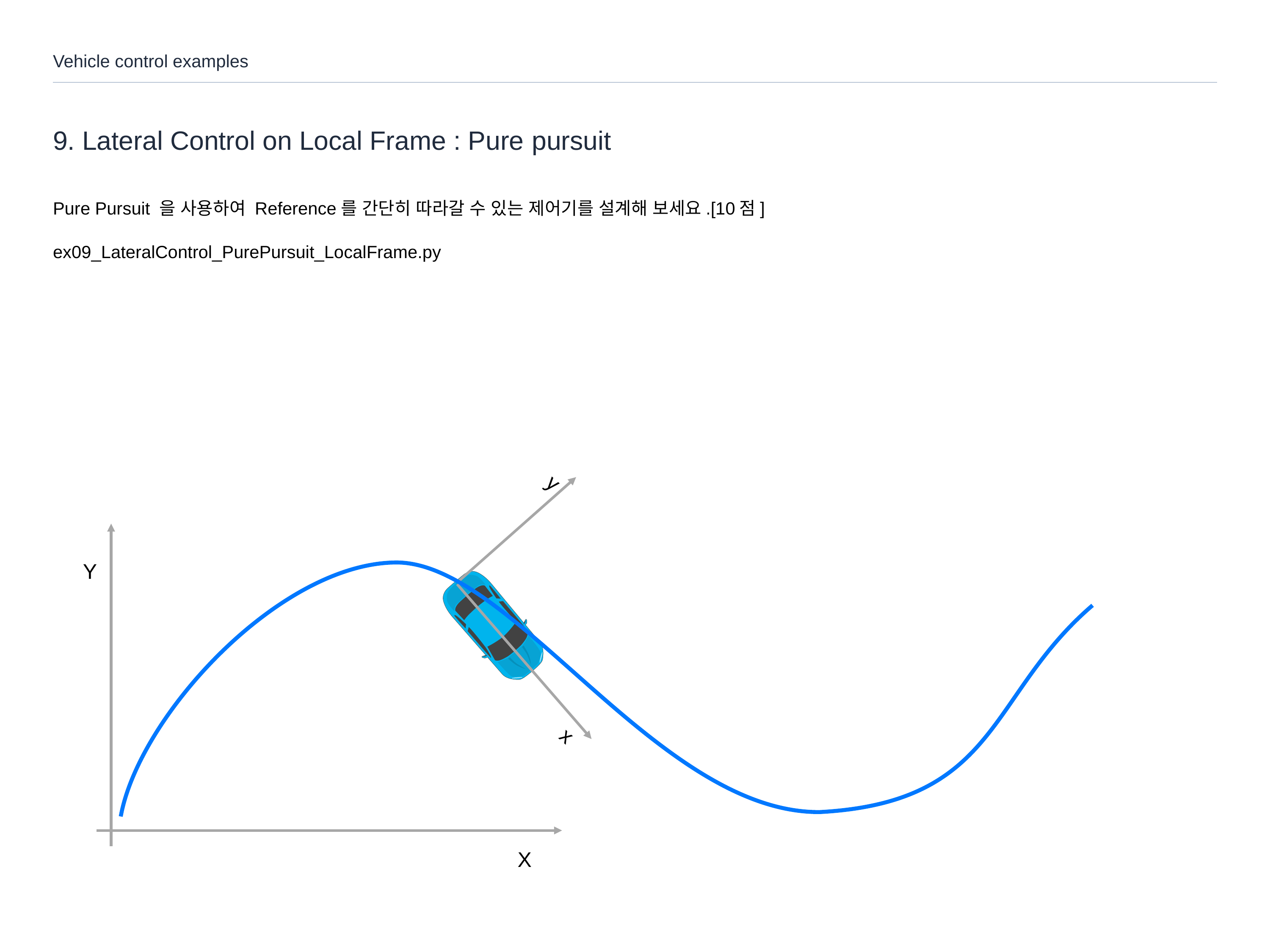

Vehicle control examples
# 9. Lateral Control on Local Frame : Pure pursuit
Pure Pursuit 을 사용하여 Reference를 간단히 따라갈 수 있는 제어기를 설계해 보세요.[10점]
ex09_LateralControl_PurePursuit_LocalFrame.py

y
x
Y

X